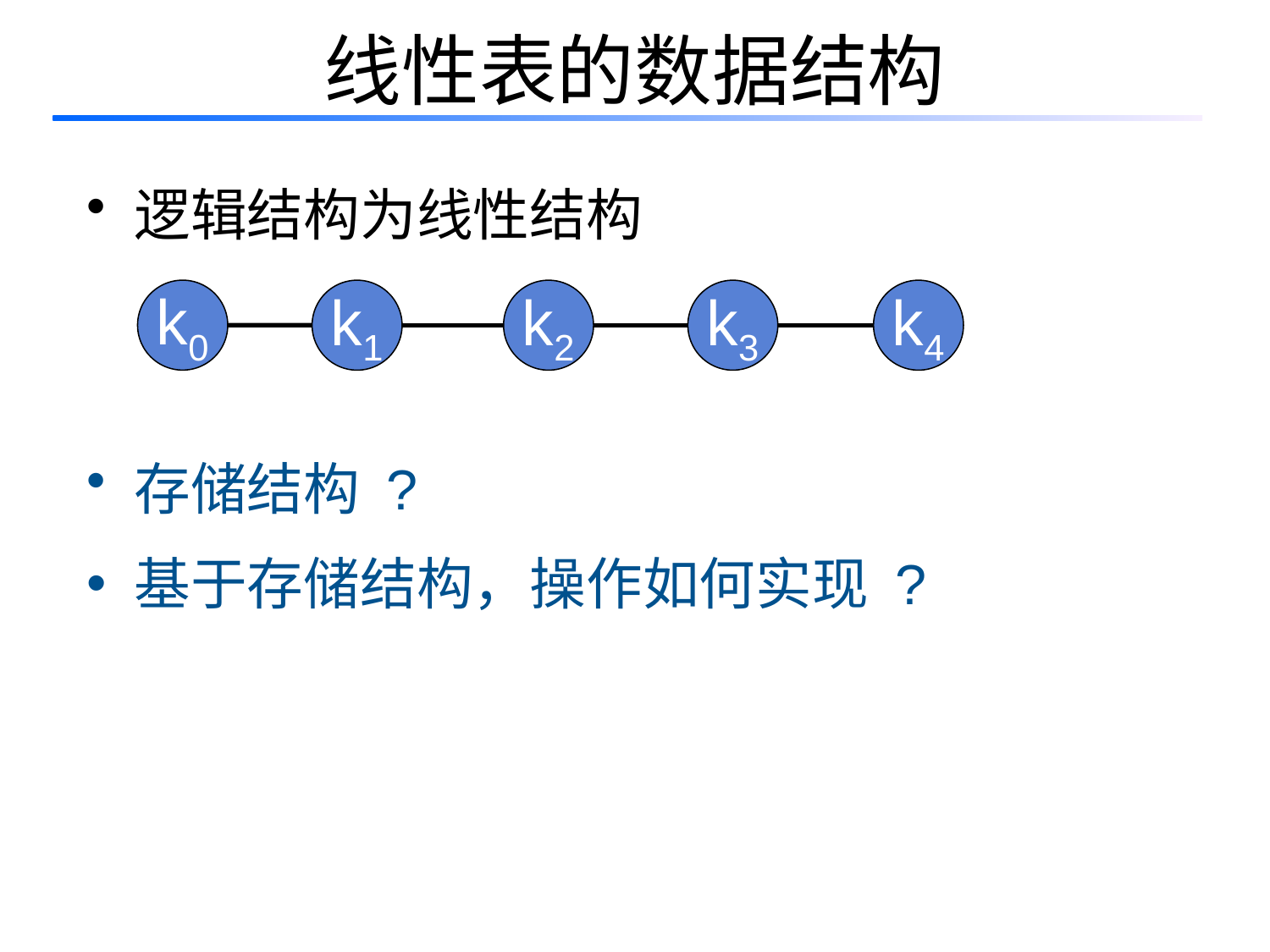

# 线性表的数据结构

逻辑结构为线性结构
k0
k1
k2
k3
k4
存储结构 ?
基于存储结构，操作如何实现 ?